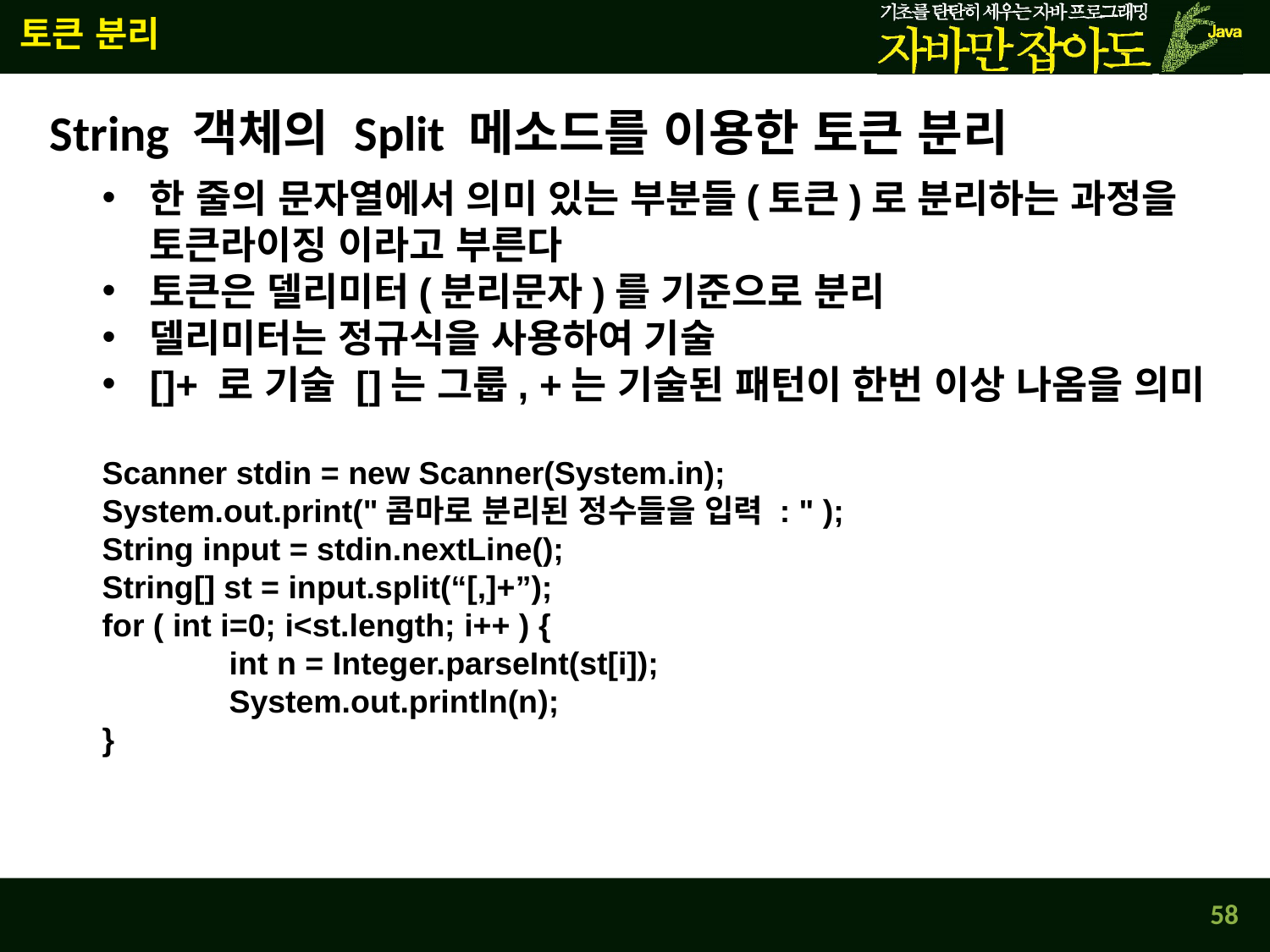

토큰 분리
String 객체의 Split 메소드를 이용한 토큰 분리
한 줄의 문자열에서 의미 있는 부분들(토큰)로 분리하는 과정을
토큰라이징 이라고 부른다
토큰은 델리미터(분리문자)를 기준으로 분리
델리미터는 정규식을 사용하여 기술
[]+ 로 기술 []는 그룹, +는 기술된 패턴이 한번 이상 나옴을 의미

Scanner stdin = new Scanner(System.in);
System.out.print("콤마로 분리된 정수들을 입력 : " );
String input = stdin.nextLine();
String[] st = input.split(“[,]+”);
for ( int i=0; i<st.length; i++ ) {
	int n = Integer.parseInt(st[i]);
	System.out.println(n);
}

58